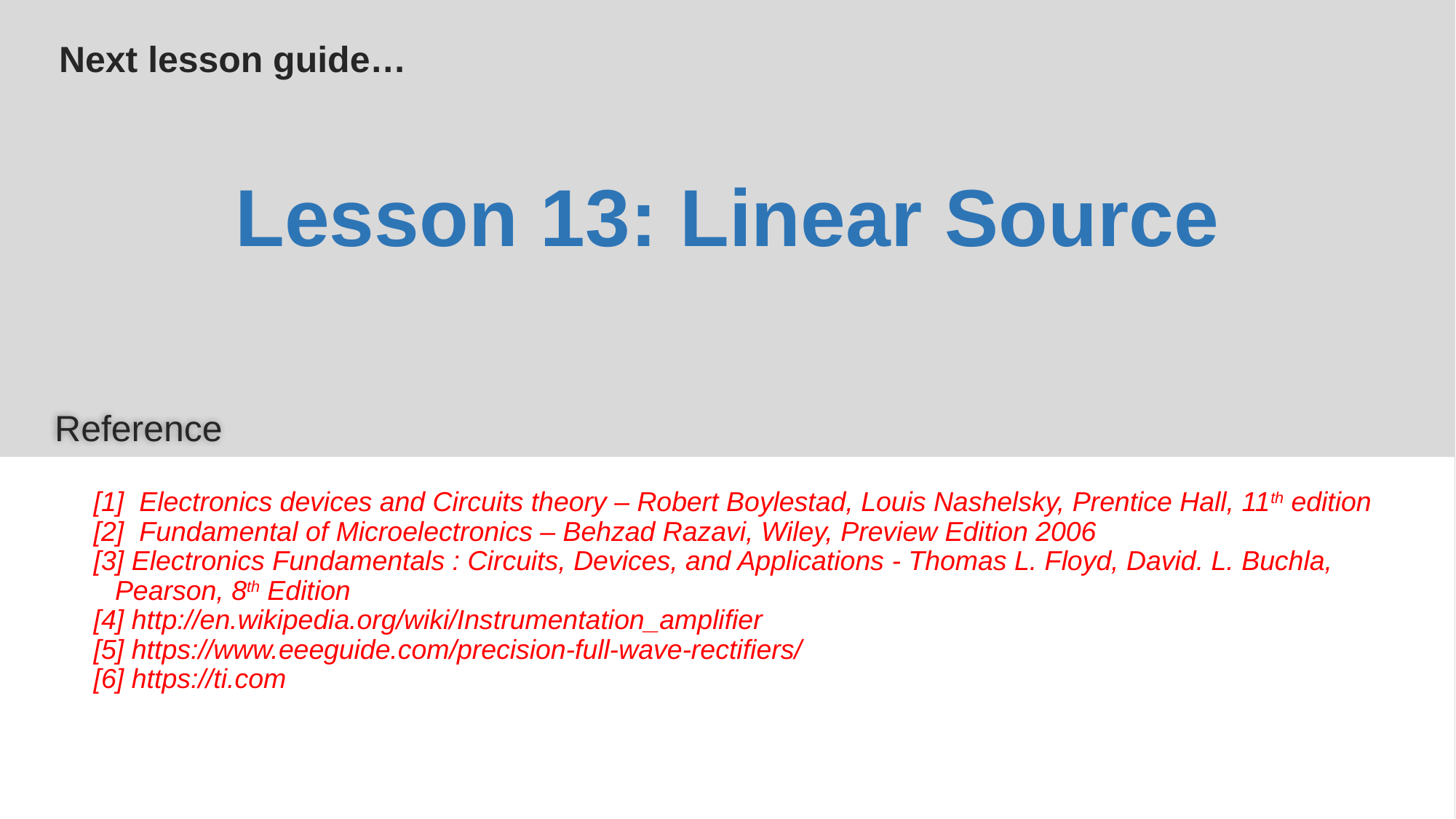

다음시간 안내
Lesson 13: Linear Source
[1]  Electronics devices and Circuits theory – Robert Boylestad, Louis Nashelsky, Prentice Hall, 11th edition
[2]  Fundamental of Microelectronics – Behzad Razavi, Wiley, Preview Edition 2006
[3] Electronics Fundamentals : Circuits, Devices, and Applications - Thomas L. Floyd, David. L. Buchla, Pearson, 8th Edition
[4] http://en.wikipedia.org/wiki/Instrumentation_amplifier
[5] https://www.eeeguide.com/precision-full-wave-rectifiers/
[6] https://ti.com